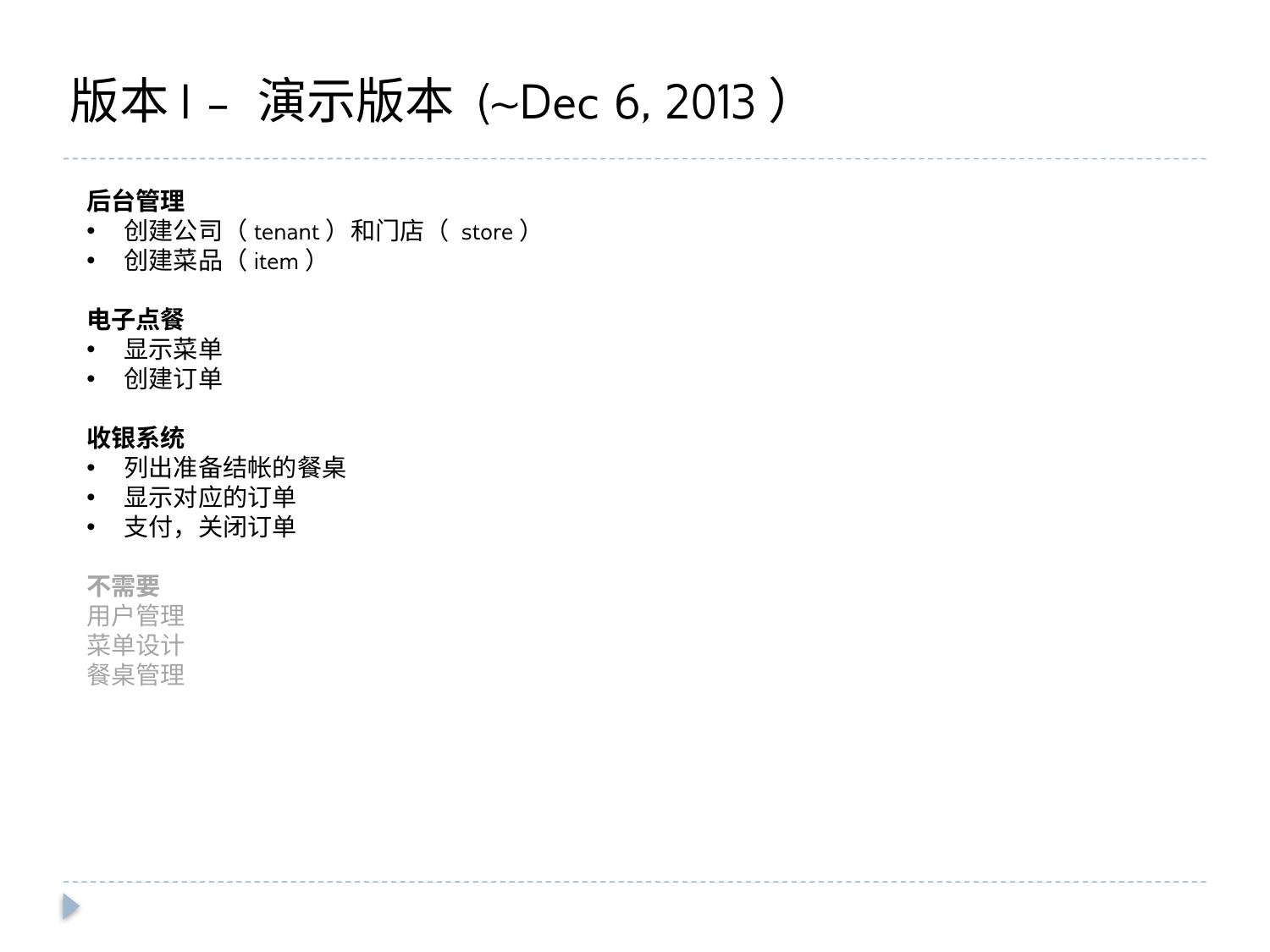

版本I – 演示版本 (~Dec 6, 2013）
后台管理
创建公司（tenant）和门店（ store）
创建菜品（item）

电子点餐
显示菜单
创建订单

收银系统
列出准备结帐的餐桌
显示对应的订单
支付，关闭订单

不需要
用户管理
菜单设计
餐桌管理